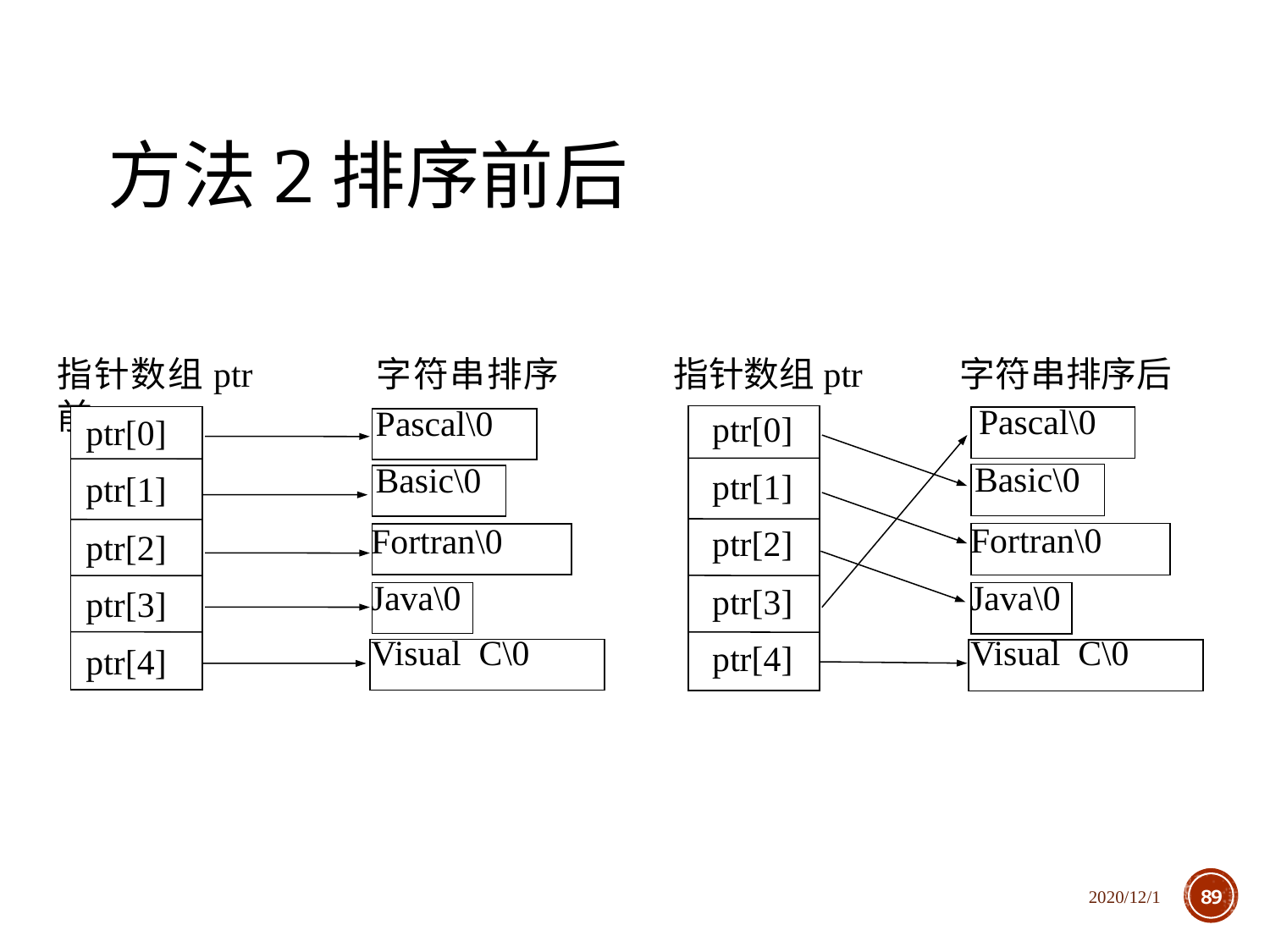

# 方法2排序前后
指针数组ptr           字符串排序前
ptr[0]
ptr[1]
ptr[2]
ptr[3]
ptr[4]
Pascal\0

Basic\0

Fortran\0

Java\0

Visual  C\0

指针数组ptr          字符串排序后
ptr[0]
ptr[1]
ptr[2]
ptr[3]
ptr[4]
Pascal\0

Basic\0

Fortran\0

Java\0

Visual  C\0

2020/12/1
89